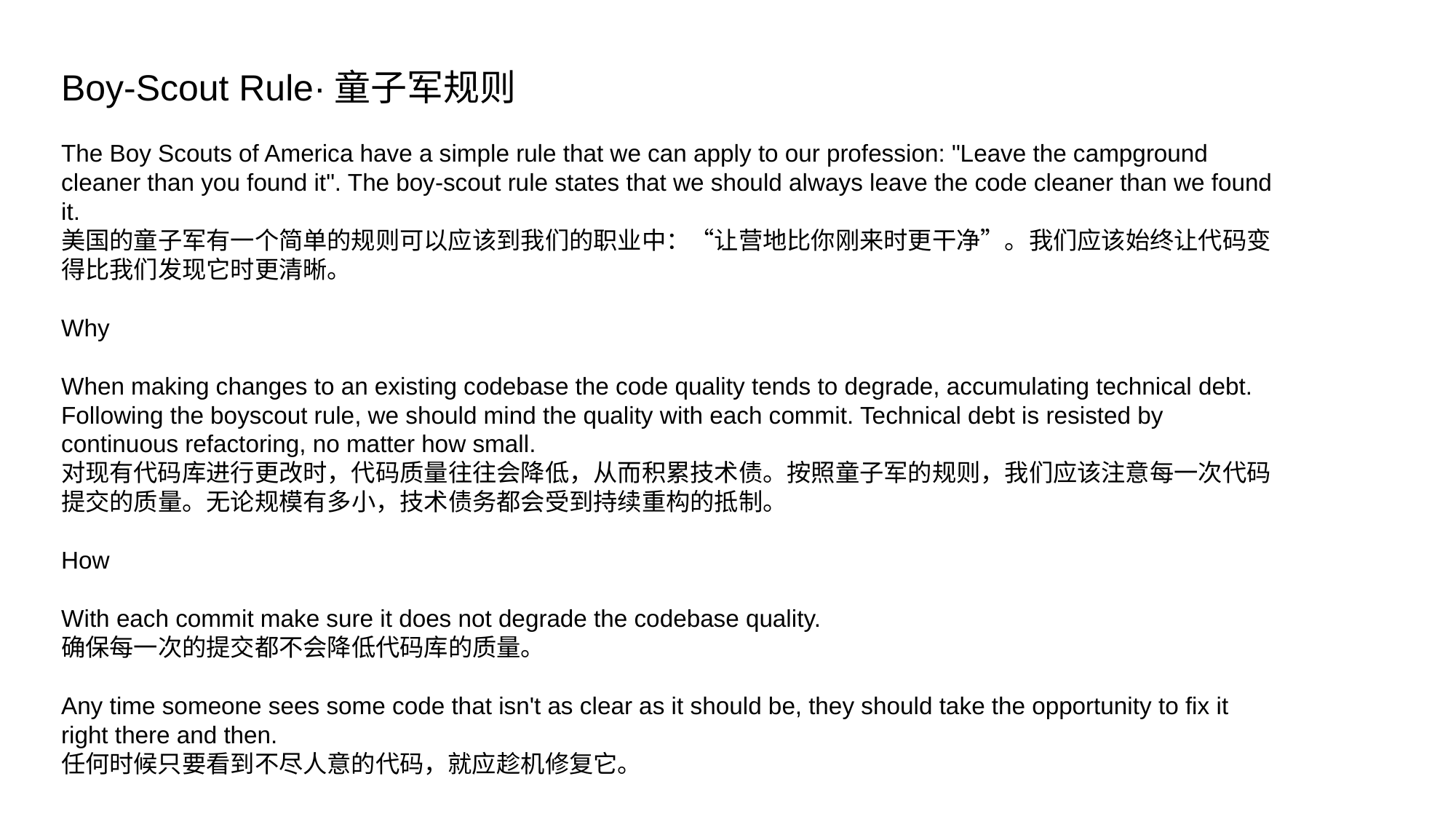

Boy-Scout Rule·童子军规则
The Boy Scouts of America have a simple rule that we can apply to our profession: "Leave the campground cleaner than you found it". The boy-scout rule states that we should always leave the code cleaner than we found it.
美国的童子军有一个简单的规则可以应该到我们的职业中：“让营地比你刚来时更干净”。我们应该始终让代码变得比我们发现它时更清晰。

Why

When making changes to an existing codebase the code quality tends to degrade, accumulating technical debt. Following the boyscout rule, we should mind the quality with each commit. Technical debt is resisted by continuous refactoring, no matter how small.
对现有代码库进行更改时，代码质量往往会降低，从而积累技术债。按照童子军的规则，我们应该注意每一次代码提交的质量。无论规模有多小，技术债务都会受到持续重构的抵制。

How

With each commit make sure it does not degrade the codebase quality.
确保每一次的提交都不会降低代码库的质量。

Any time someone sees some code that isn't as clear as it should be, they should take the opportunity to fix it right there and then.
任何时候只要看到不尽人意的代码，就应趁机修复它。